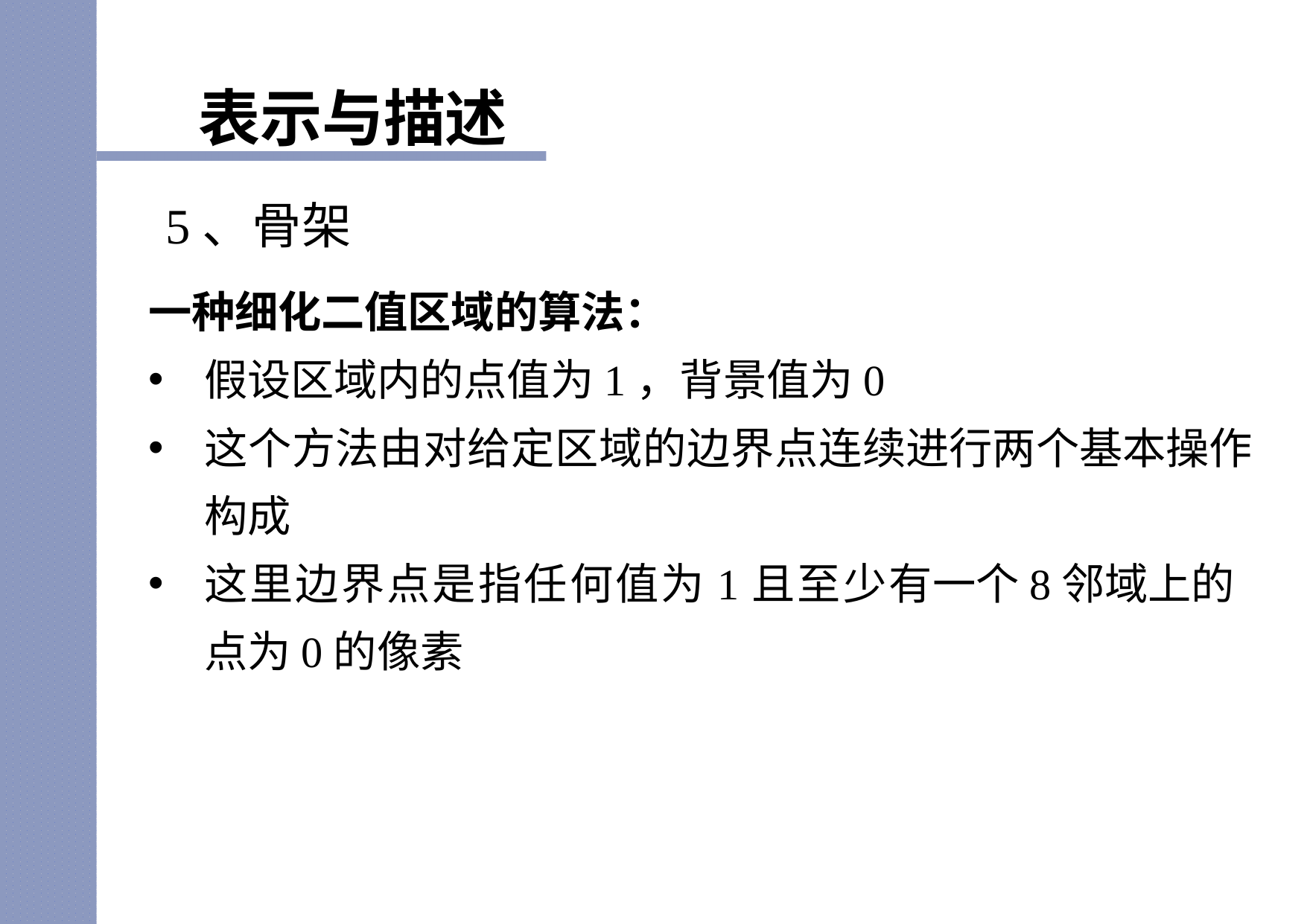

# 表示与描述
5、骨架
一种细化二值区域的算法：
假设区域内的点值为1，背景值为0
这个方法由对给定区域的边界点连续进行两个基本操作构成
这里边界点是指任何值为1且至少有一个8邻域上的点为0的像素